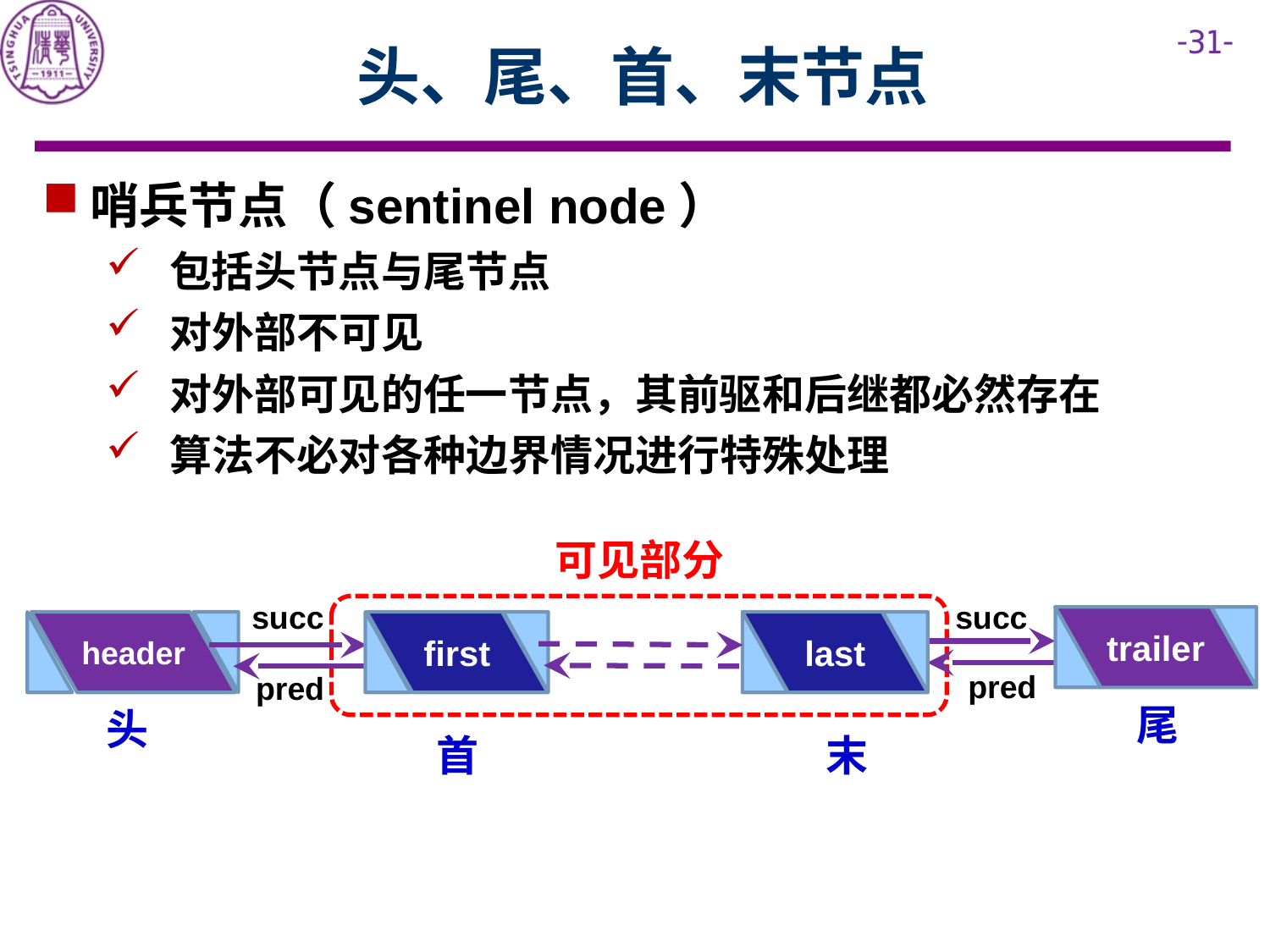

# 头、尾、首、末节点
哨兵节点（sentinel node）
包括头节点与尾节点
对外部不可见
对外部可见的任一节点，其前驱和后继都必然存在
算法不必对各种边界情况进行特殊处理
可见部分
succ
succ

trailer

last

first

header
pred
pred
尾
头
首
末